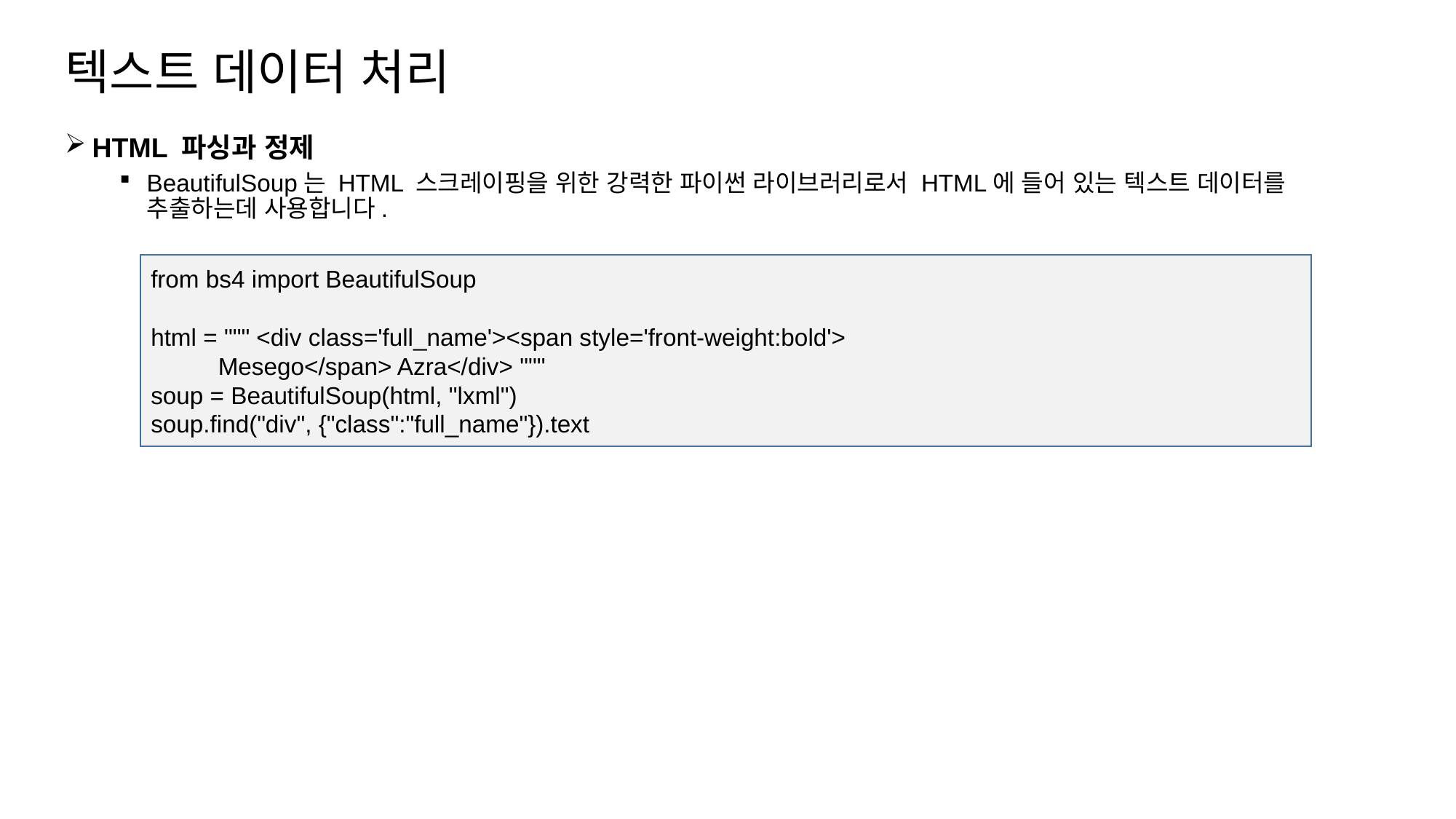

# 텍스트 데이터 처리
HTML 파싱과 정제
BeautifulSoup는 HTML 스크레이핑을 위한 강력한 파이썬 라이브러리로서 HTML에 들어 있는 텍스트 데이터를 추출하는데 사용합니다.

from bs4 import BeautifulSoup

html = """ <div class='full_name'><span style='front-weight:bold'>
          Mesego</span> Azra</div> """
soup = BeautifulSoup(html, "lxml")
soup.find("div", {"class":"full_name"}).text